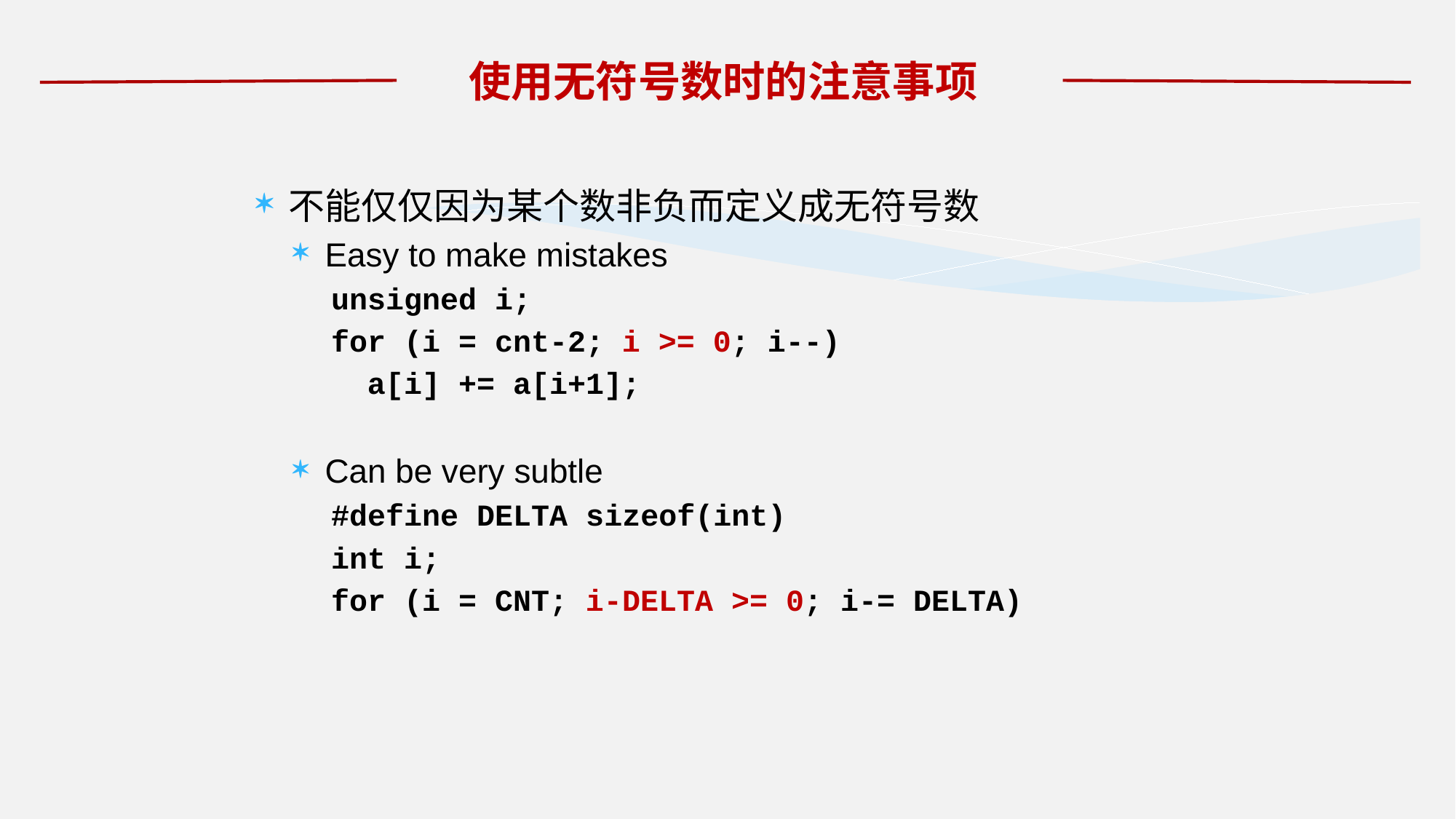

# 使用无符号数时的注意事项
不能仅仅因为某个数非负而定义成无符号数
Easy to make mistakes
unsigned i;
for (i = cnt-2; i >= 0; i--)
  a[i] += a[i+1];

Can be very subtle
#define DELTA sizeof(int)
int i;
for (i = CNT; i-DELTA >= 0; i-= DELTA)